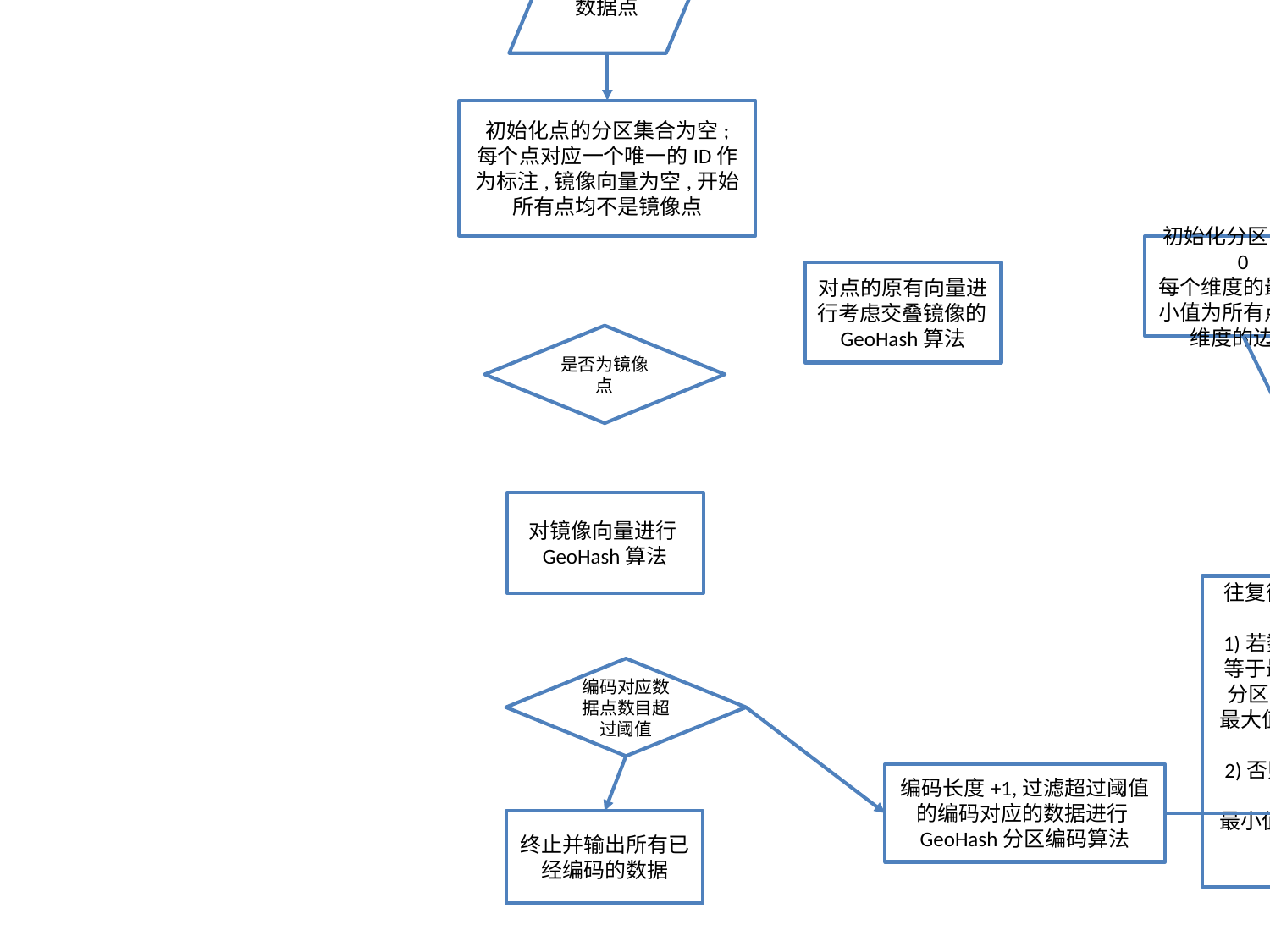

数据点
初始化点的分区集合为空;
每个点对应一个唯一的ID作为标注,镜像向量为空,开始所有点均不是镜像点
初始化分区ID为0
每个维度的最大最小值为所有点在该维度的边界
对点的原有向量进行考虑交叠镜像的GeoHash算法
是否为镜像点
对镜像向量进行GeoHash算法
往复循环遍历所有维度直到次数等于遍历次数:
1)若数据点在该维度的值小于等于最大值和最小值的均值则
分区ID = 原分区ID左移一位
最大值 = 原最大值和最小值的均值
2)否则 分区ID = 原分区ID左移一位 + 1
最小值 = 最大值和原最小值的均值

编码对应数据点数目超过阈值
编码长度+1,过滤超过阈值的编码对应的数据进行GeoHash分区编码算法
终止并输出所有已经编码的数据